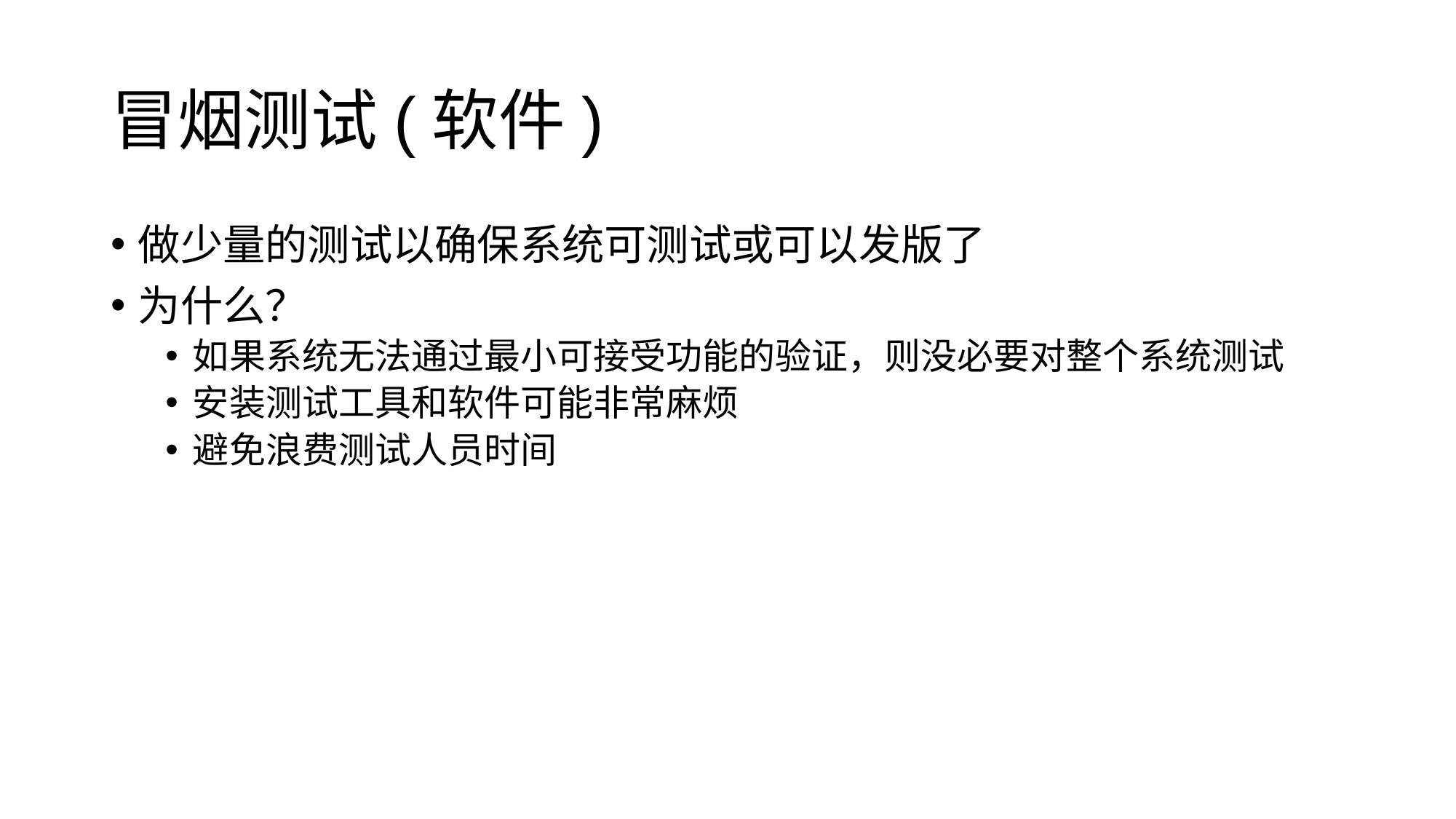

# 冒烟测试(软件)
做少量的测试以确保系统可测试或可以发版了
为什么？
如果系统无法通过最小可接受功能的验证，则没必要对整个系统测试
安装测试工具和软件可能非常麻烦
避免浪费测试人员时间